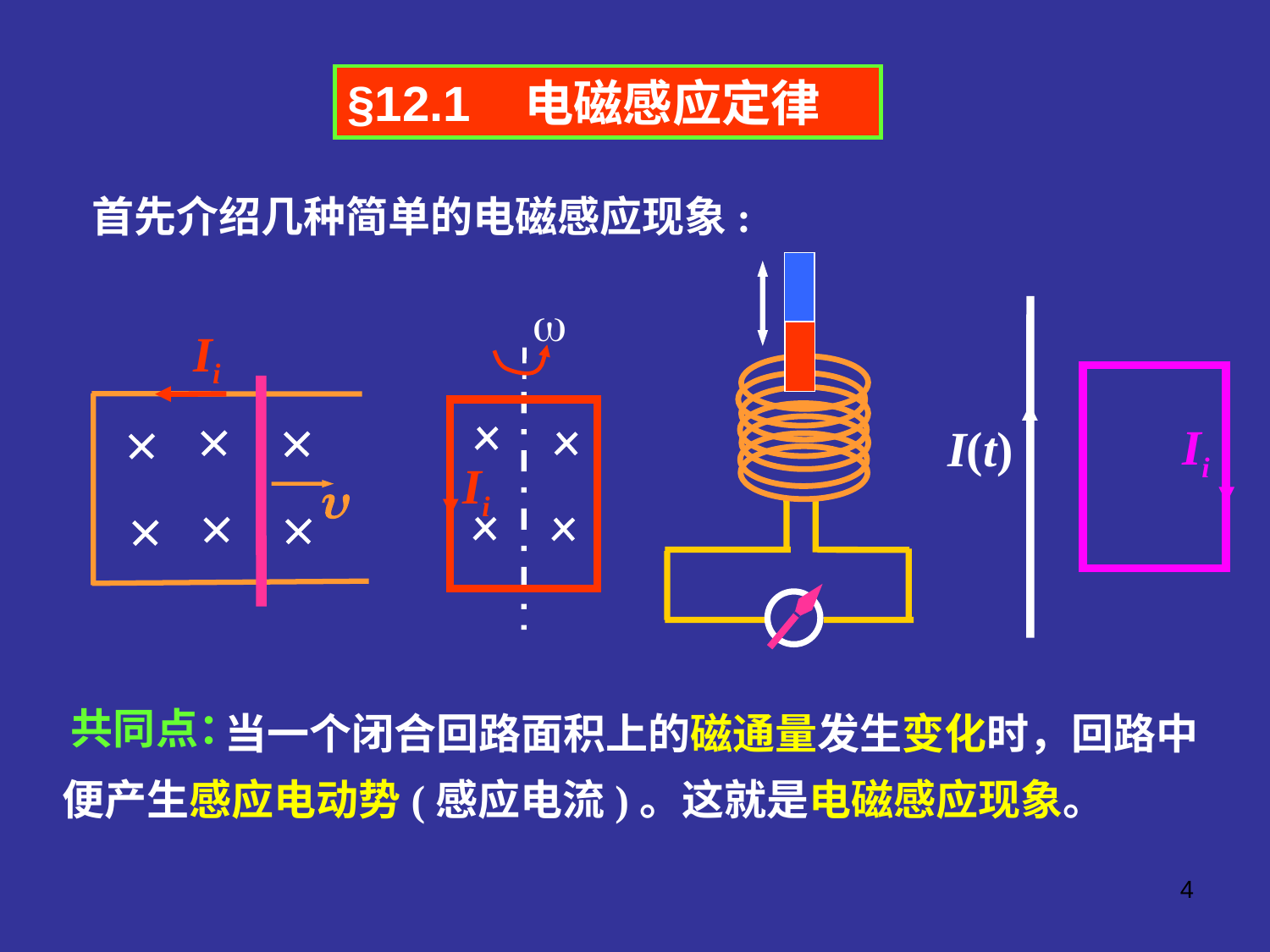

§12.1   电磁感应定律
首先介绍几种简单的电磁感应现象:

ω

Ii

Ii

I(t)
Ii

υ

                当一个闭合回路面积上的磁通量发生变化时，回路中便产生感应电动势(感应电流)。这就是电磁感应现象。
共同点：
4